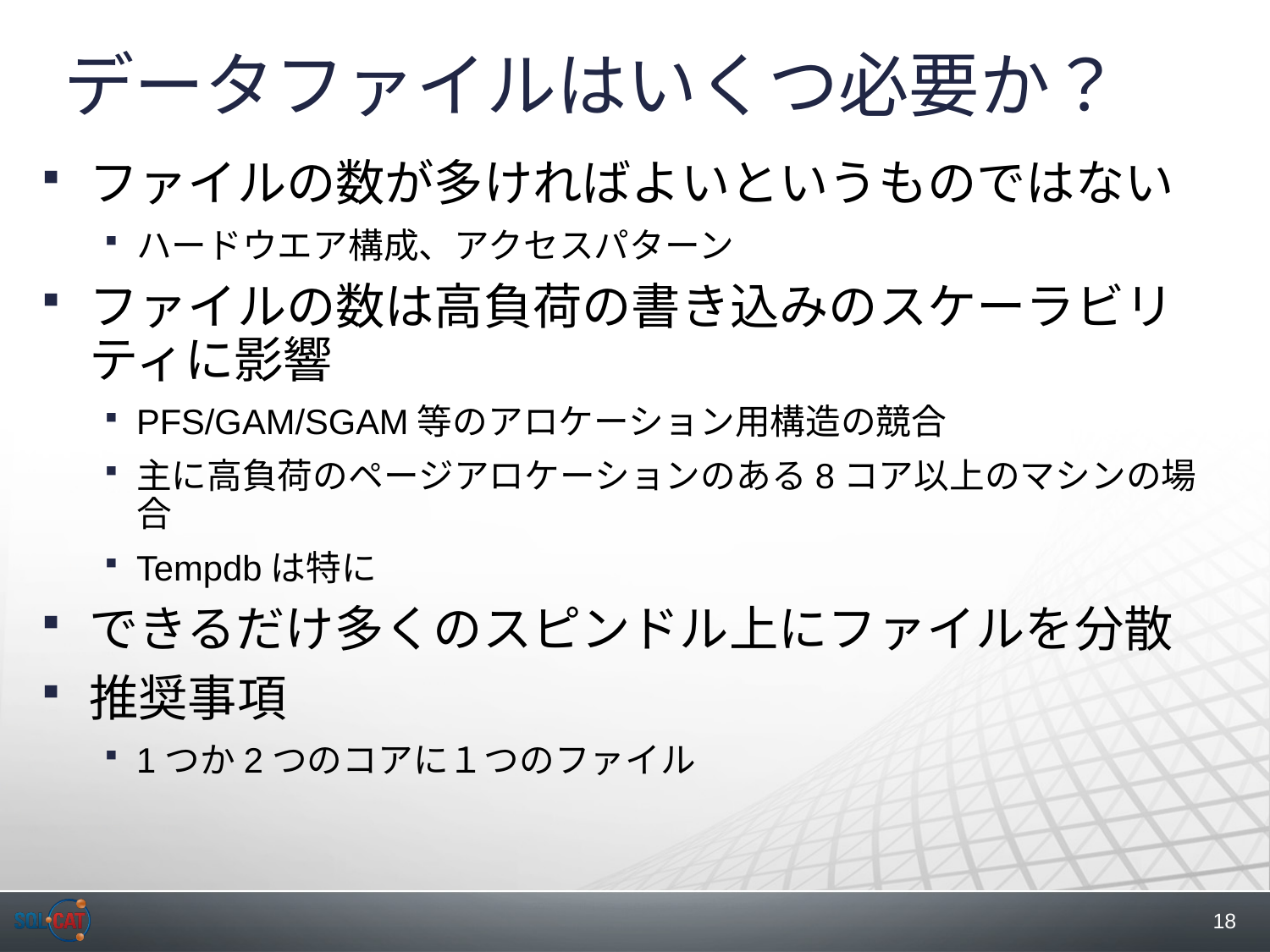

# データファイルはいくつ必要か？
ファイルの数が多ければよいというものではない
ハードウエア構成、アクセスパターン
ファイルの数は高負荷の書き込みのスケーラビリティに影響
PFS/GAM/SGAM等のアロケーション用構造の競合
主に高負荷のページアロケーションのある8コア以上のマシンの場合
Tempdbは特に
できるだけ多くのスピンドル上にファイルを分散
推奨事項
1つか2つのコアに１つのファイル